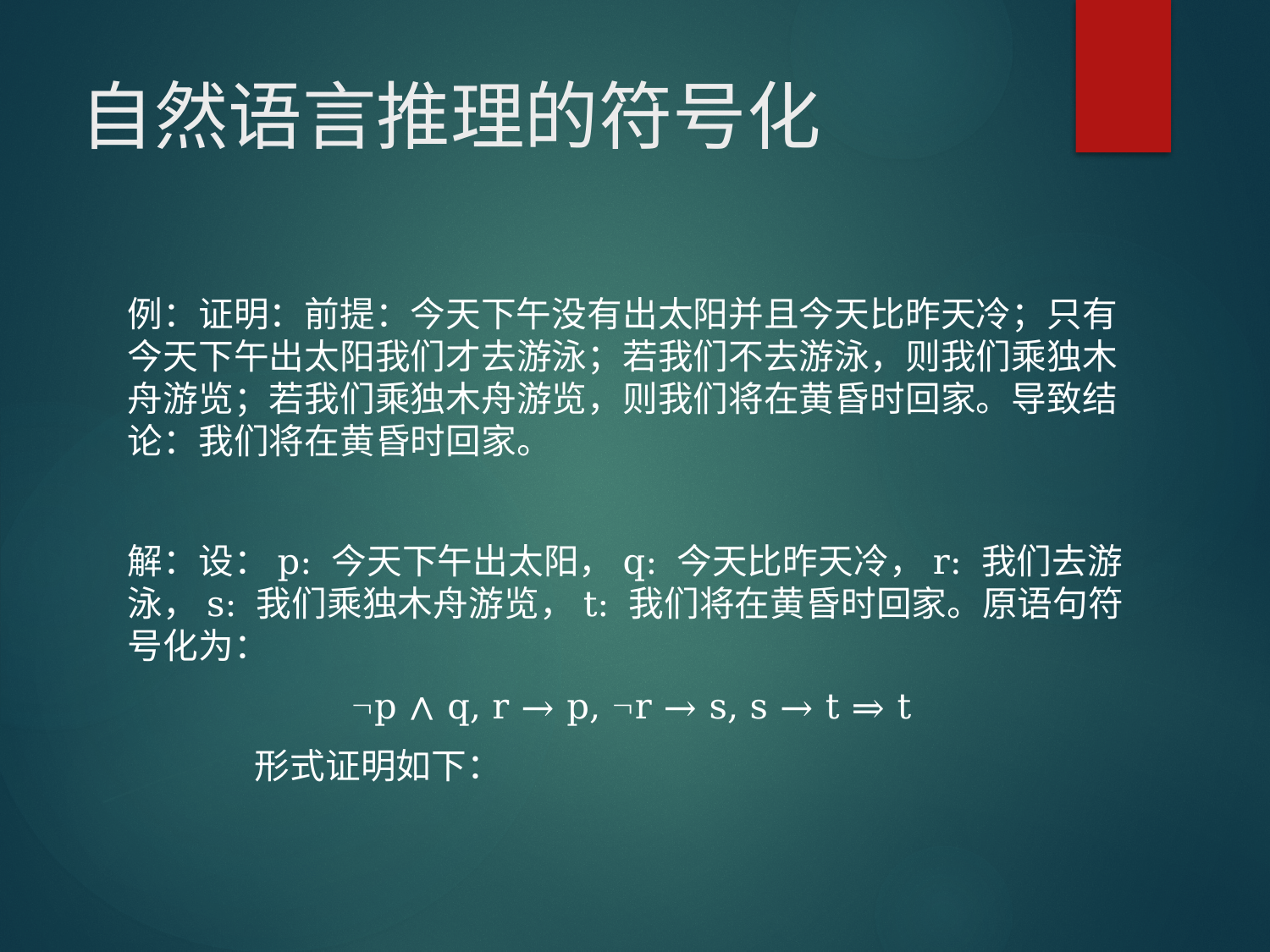

# 自然语言推理的符号化
例：证明：前提：今天下午没有出太阳并且今天比昨天冷；只有今天下午出太阳我们才去游泳；若我们不去游泳，则我们乘独木舟游览；若我们乘独木舟游览，则我们将在黄昏时回家。导致结论：我们将在黄昏时回家。

解：设：p: 今天下午出太阳，q: 今天比昨天冷，r: 我们去游泳，s: 我们乘独木舟游览，t: 我们将在黄昏时回家。原语句符号化为：
¬p ∧ q, r → p, ¬r → s, s → t ⇒ t
	形式证明如下：